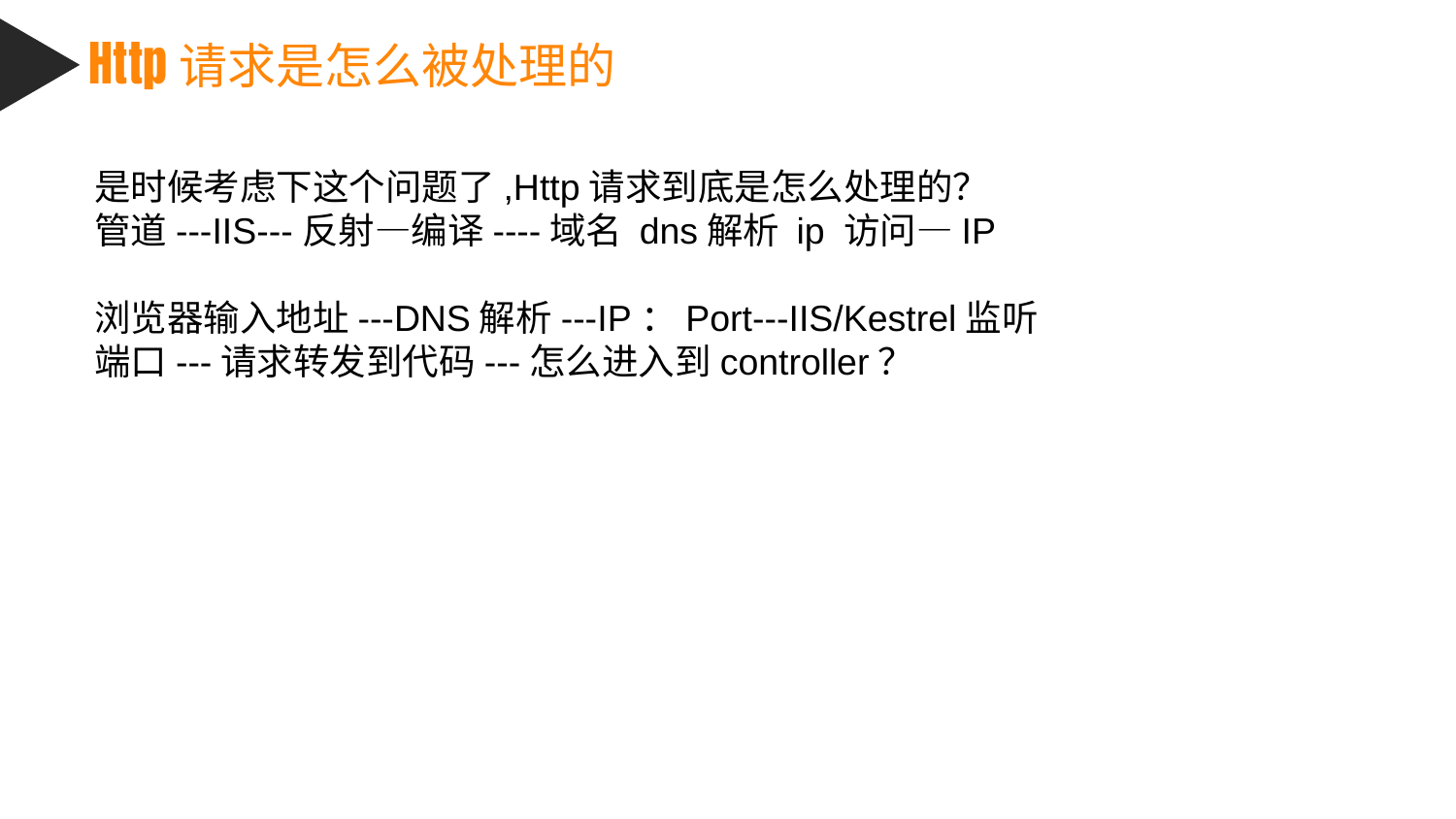

Http请求是怎么被处理的
是时候考虑下这个问题了,Http请求到底是怎么处理的？
管道---IIS---反射—编译----域名 dns解析 ip 访问—IP

浏览器输入地址---DNS解析---IP：Port---IIS/Kestrel监听端口---请求转发到代码---怎么进入到controller？